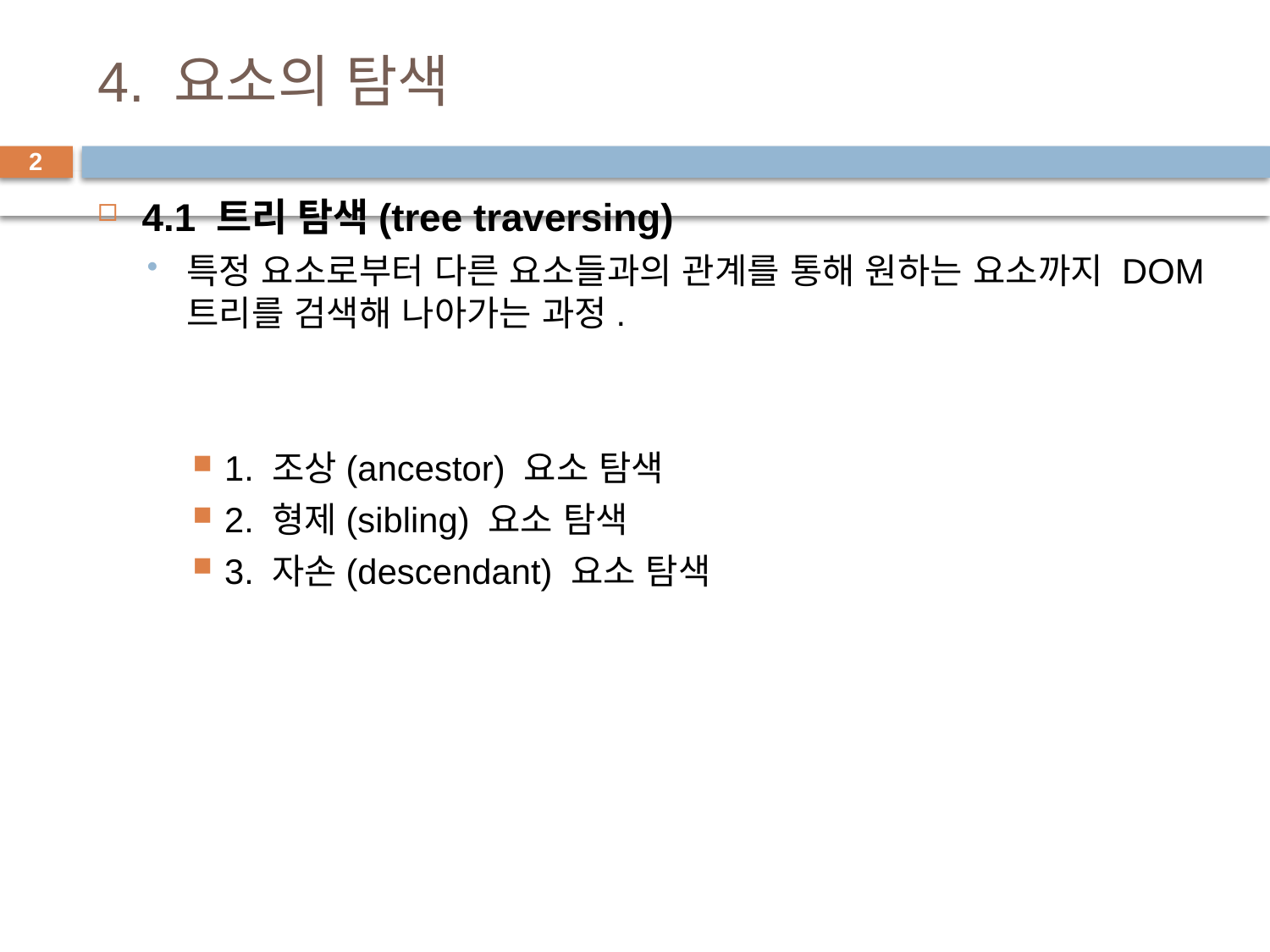

# 4. 요소의 탐색
2
4.1 트리 탐색(tree traversing)
특정 요소로부터 다른 요소들과의 관계를 통해 원하는 요소까지 DOM 트리를 검색해 나아가는 과정.

1. 조상(ancestor) 요소 탐색
2. 형제(sibling) 요소 탐색
3. 자손(descendant) 요소 탐색